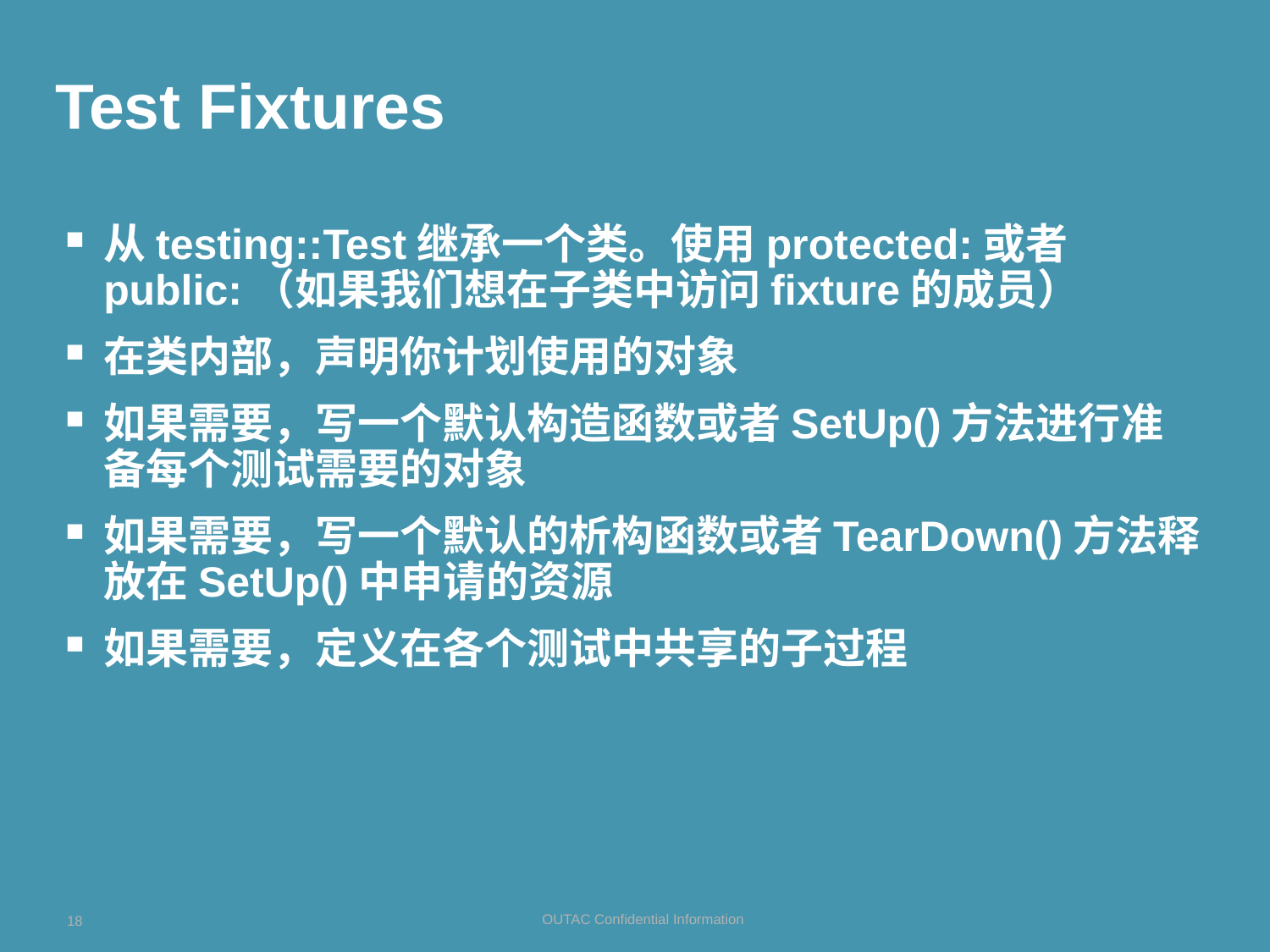

# Test Fixtures
从testing::Test继承一个类。使用protected:或者public:（如果我们想在子类中访问fixture的成员）
在类内部，声明你计划使用的对象
如果需要，写一个默认构造函数或者SetUp()方法进行准备每个测试需要的对象
如果需要，写一个默认的析构函数或者TearDown()方法释放在SetUp()中申请的资源
如果需要，定义在各个测试中共享的子过程
18